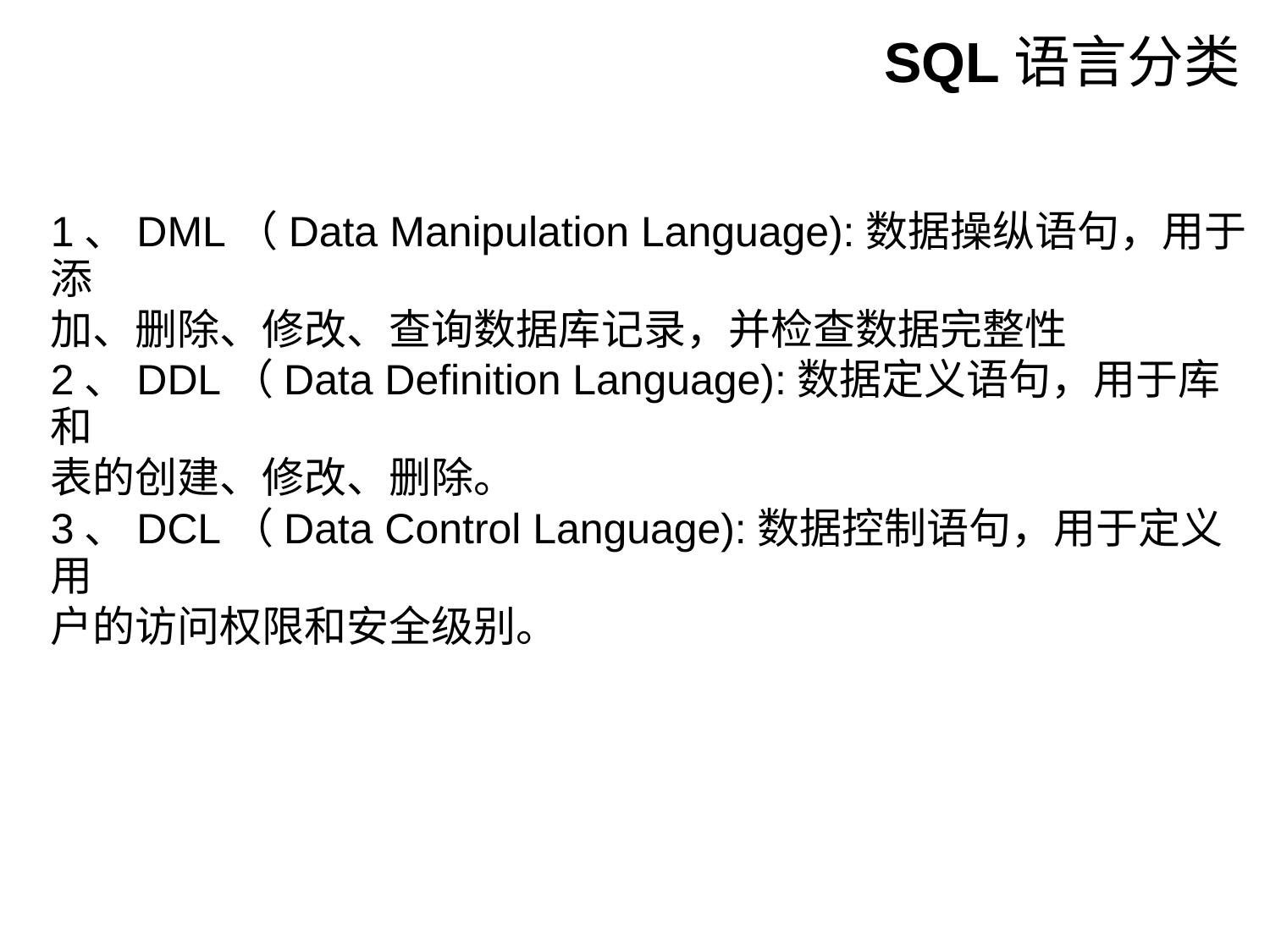

SQL语言分类
1、DML（Data Manipulation Language):数据操纵语句，用于添
加、删除、修改、查询数据库记录，并检查数据完整性
2、DDL（Data Definition Language):数据定义语句，用于库和
表的创建、修改、删除。
3、DCL（Data Control Language):数据控制语句，用于定义用
户的访问权限和安全级别。